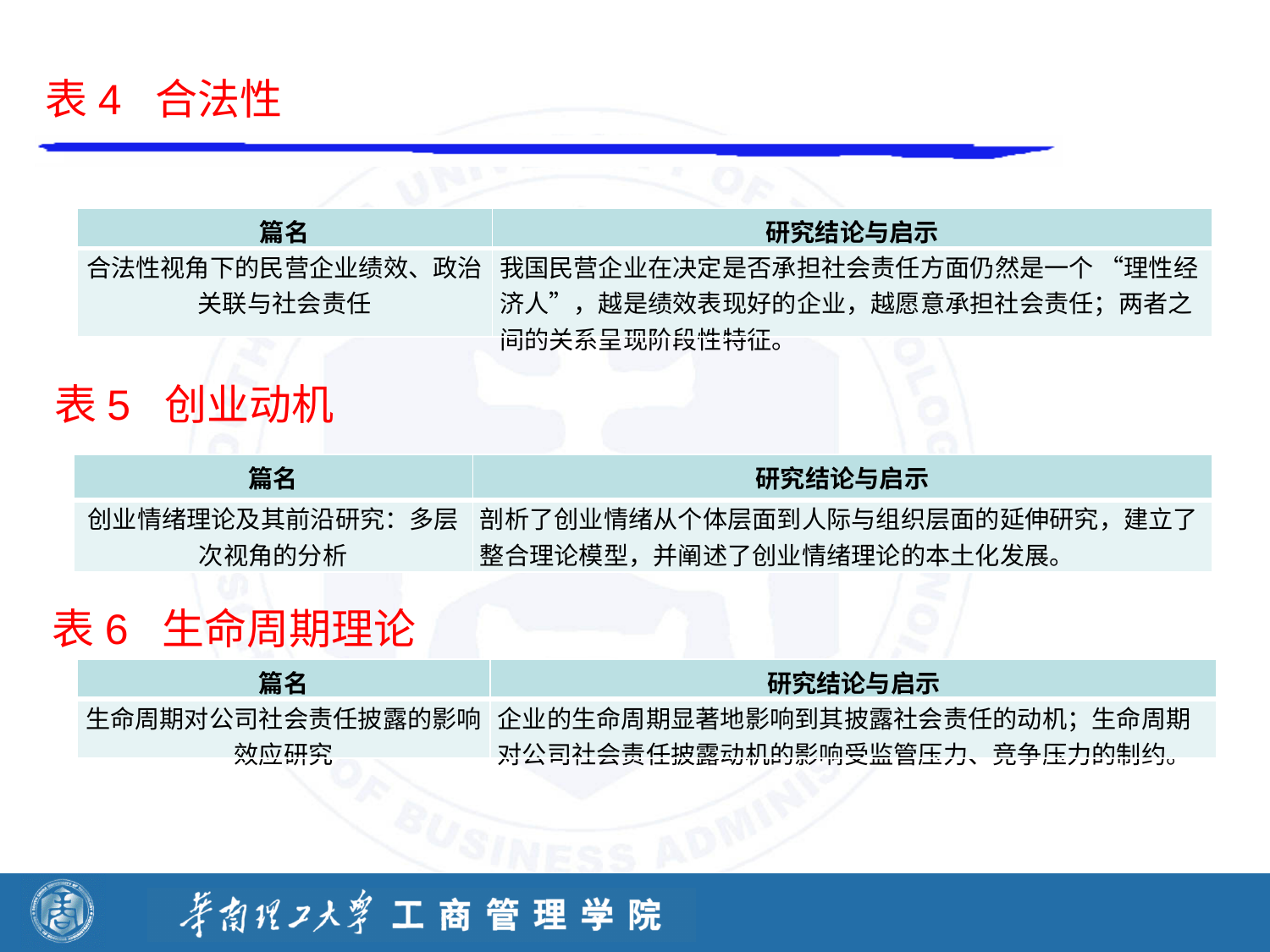

表4  合法性
| 篇名 | 研究结论与启示 |
| --- | --- |
| 合法性视角下的民营企业绩效、政治关联与社会责任 | 我国民营企业在决定是否承担社会责任方面仍然是一个 “理性经济人”，越是绩效表现好的企业，越愿意承担社会责任；两者之间的关系呈现阶段性特征。 |
表5  创业动机
| 篇名 | 研究结论与启示 |
| --- | --- |
| 创业情绪理论及其前沿研究：多层次视角的分析 | 剖析了创业情绪从个体层面到人际与组织层面的延伸研究，建立了整合理论模型，并阐述了创业情绪理论的本土化发展。 |
表6  生命周期理论
| 篇名 | 研究结论与启示 |
| --- | --- |
| 生命周期对公司社会责任披露的影响效应研究 | 企业的生命周期显著地影响到其披露社会责任的动机；生命周期对公司社会责任披露动机的影响受监管压力、竞争压力的制约。 |